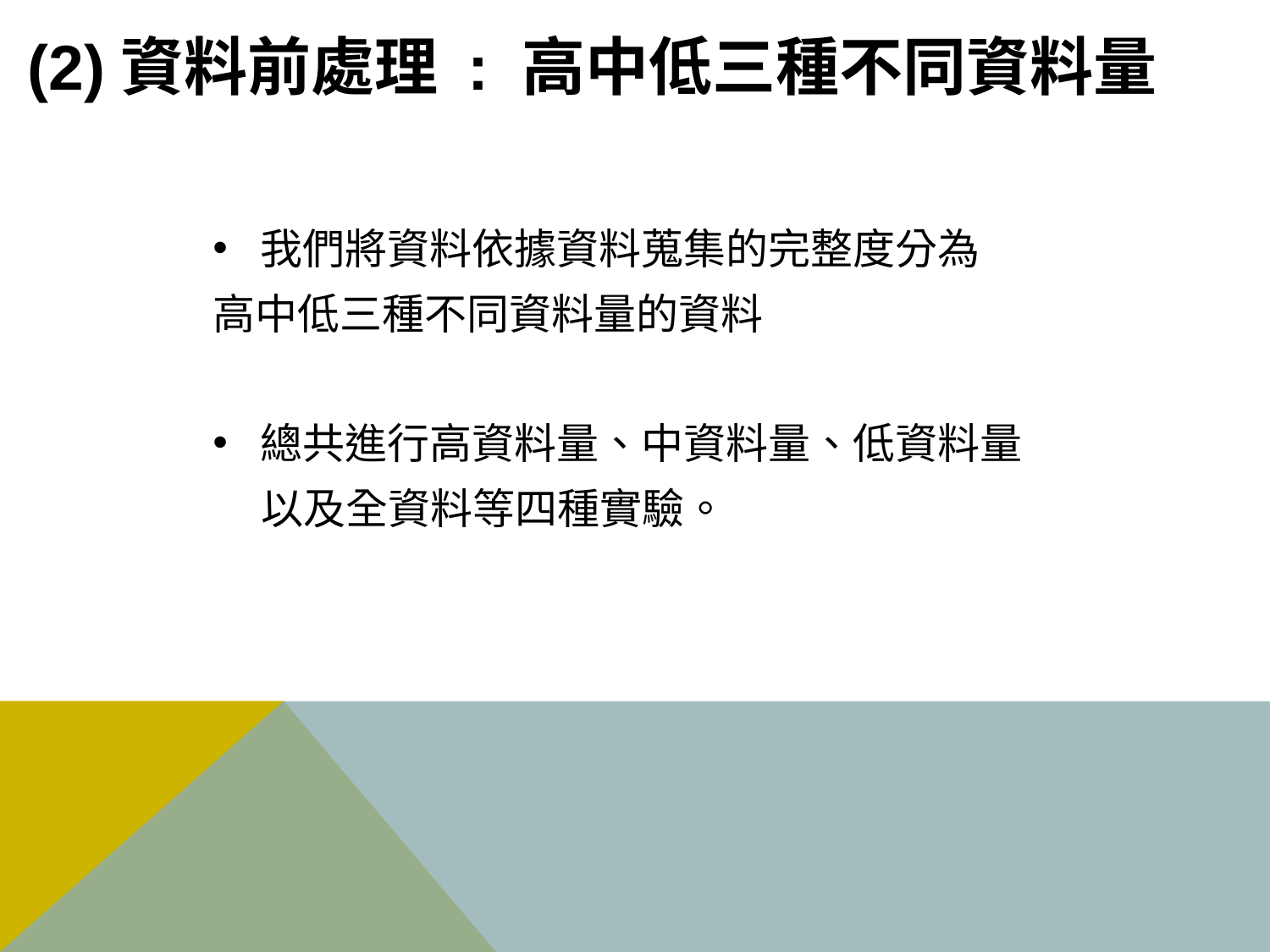

# (2)資料前處理 : 高中低三種不同資料量
我們將資料依據資料蒐集的完整度分為
高中低三種不同資料量的資料

總共進行高資料量、中資料量、低資料量
    以及全資料等四種實驗。